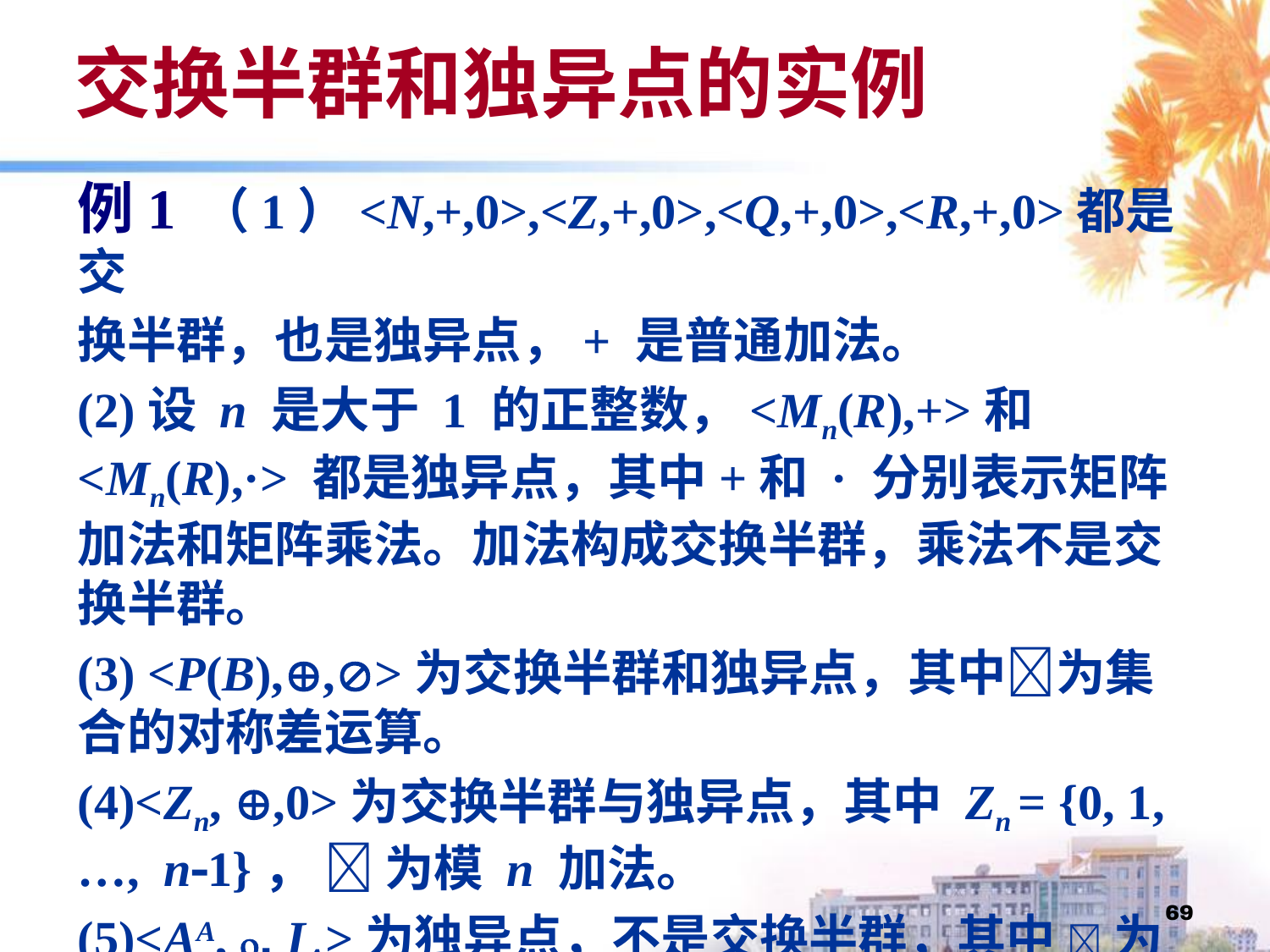

# 交换半群和独异点的实例
例1 （1）<N,+,0>,<Z,+,0>,<Q,+,0>,<R,+,0>都是交
换半群，也是独异点，+ 是普通加法。
(2)设 n 是大于 1 的正整数，<Mn(R),+>和<Mn(R),·> 都是独异点，其中+和 · 分别表示矩阵加法和矩阵乘法。加法构成交换半群，乘法不是交换半群。
(3) <P(B),⊕,∅>为交换半群和独异点，其中⊕为集合的对称差运算。
(4)<Zn, ⊕,0>为交换半群与独异点，其中 Zn = {0, 1,  …,  n−1}， ⊕ 为模 n 加法。
(5)<AA, ο, IA>为独异点，不是交换半群，其中 ο 为函数的复合运算。
69